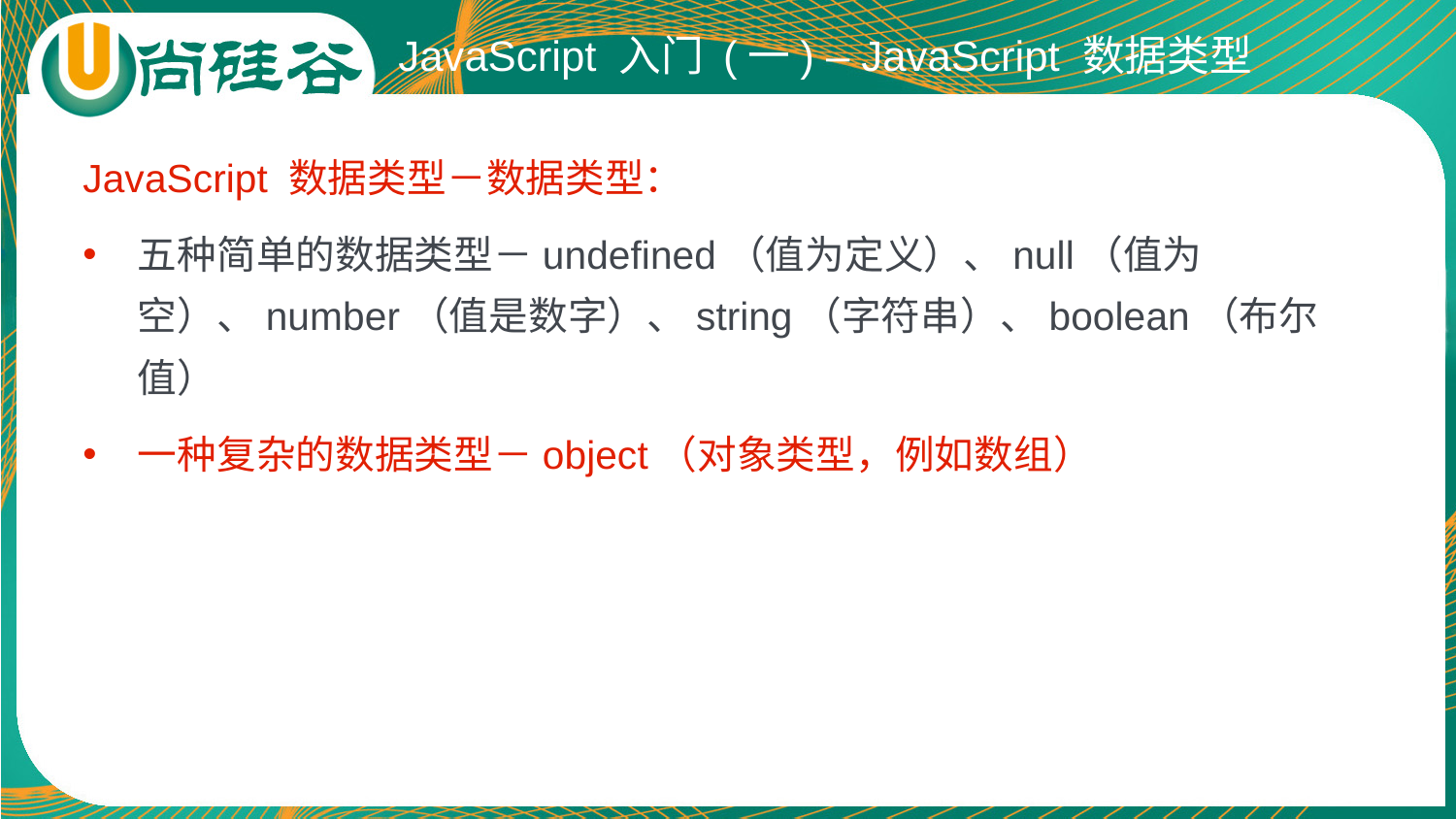

# JavaScript 入门 (一) – JavaScript 数据类型
JavaScript 数据类型－数据类型：
五种简单的数据类型－undefined（值为定义）、null（值为空）、number（值是数字）、string（字符串）、boolean（布尔值）
一种复杂的数据类型－object（对象类型，例如数组）